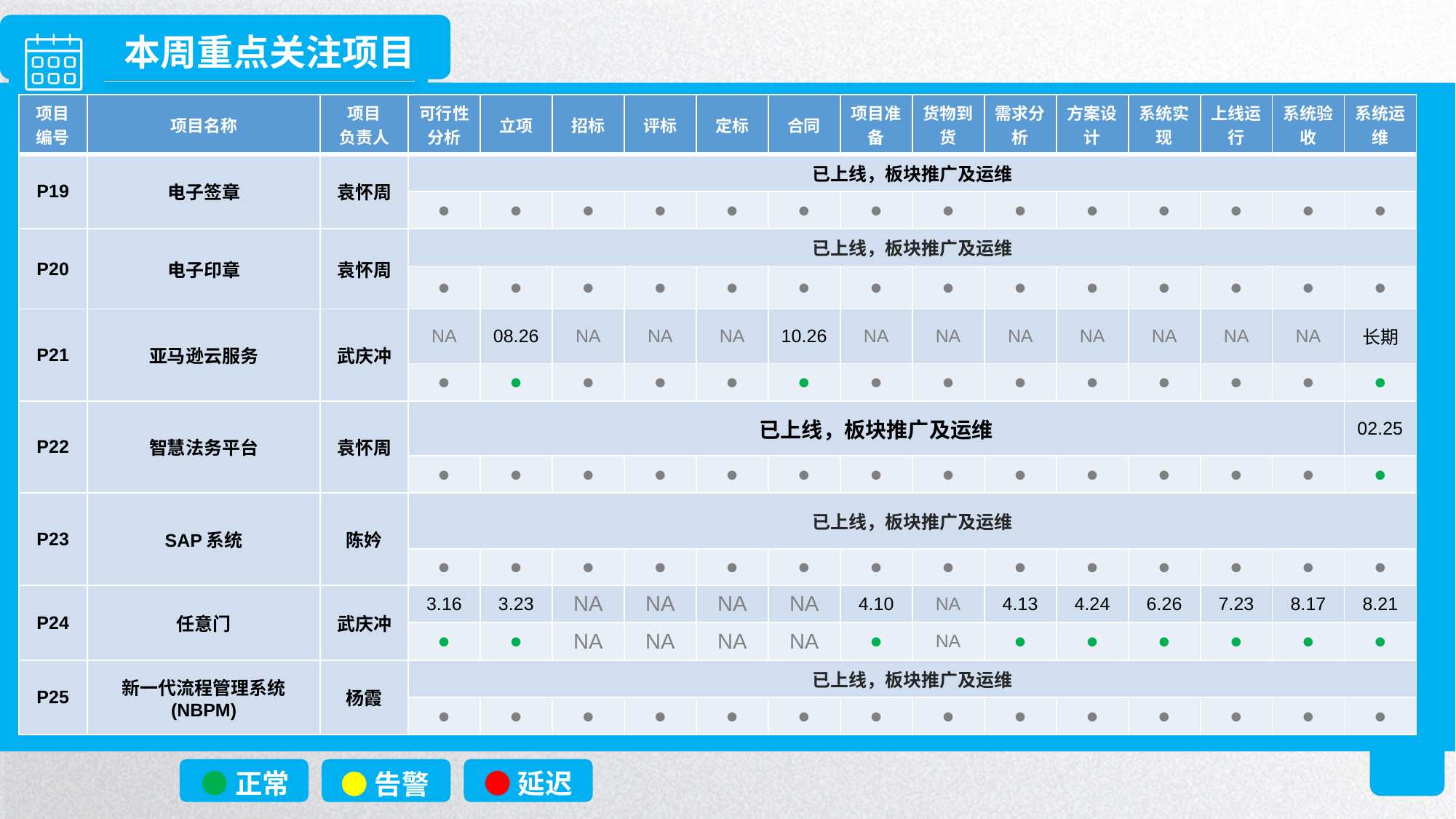

| 项目编号 | 项目名称 | 项目 负责人 | 可行性分析 | 立项 | 招标 | 评标 | 定标 | 合同 | 项目准备 | 货物到货 | 需求分析 | 方案设计 | 系统实现 | 上线运行 | 系统验收 | 系统运维 |
| --- | --- | --- | --- | --- | --- | --- | --- | --- | --- | --- | --- | --- | --- | --- | --- | --- |
| P19 | 电子签章 | 袁怀周 | 已上线，板块推广及运维 |  |  |  |  |  |  |  |  |  |  |  |  |  |
|  |  |  | ● | ● | ● | ● | ● | ● | ● | ● | ● | ● | ● | ● | ● | ● |
| P20 | 电子印章 | 袁怀周 | 已上线，板块推广及运维 |  |  |  |  |  |  |  |  |  |  |  |  |  |
|  |  |  | ● | ● | ● | ● | ● | ● | ● | ● | ● | ● | ● | ● | ● | ● |
| P21 | 亚马逊云服务 | 武庆冲 | NA | 08.26 | NA | NA | NA | 10.26 | NA | NA | NA | NA | NA | NA | NA | 长期 |
|  |  |  | ● | ● | ● | ● | ● | ● | ● | ● | ● | ● | ● | ● | ● | ● |
| P22 | 智慧法务平台 | 袁怀周 | 已上线，板块推广及运维 |  |  |  |  |  |  |  |  |  |  |  |  | 02.25 |
|  |  |  | ● | ● | ● | ● | ● | ● | ● | ● | ● | ● | ● | ● | ● | ● |
| P23 | SAP系统 | 陈妗 | 已上线，板块推广及运维 |  |  |  |  |  |  |  |  |  |  |  |  |  |
|  |  |  | ● | ● | ● | ● | ● | ● | ● | ● | ● | ● | ● | ● | ● | ● |
| P24 | 任意门 | 武庆冲 | 3.16 | 3.23 | NA | NA | NA | NA | 4.10 | NA | 4.13 | 4.24 | 6.26 | 7.23 | 8.17 | 8.21 |
|  |  |  | ● | ● | NA | NA | NA | NA | ● | NA | ● | ● | ● | ● | ● | ● |
| P25 | 新一代流程管理系统 (NBPM) | 杨霞 | 已上线，板块推广及运维 |  |  |  |  |  |  |  |  |  |  |  |  |  |
|  |  |  | ● | ● | ● | ● | ● | ● | ● | ● | ● | ● | ● | ● | ● | ● |
68